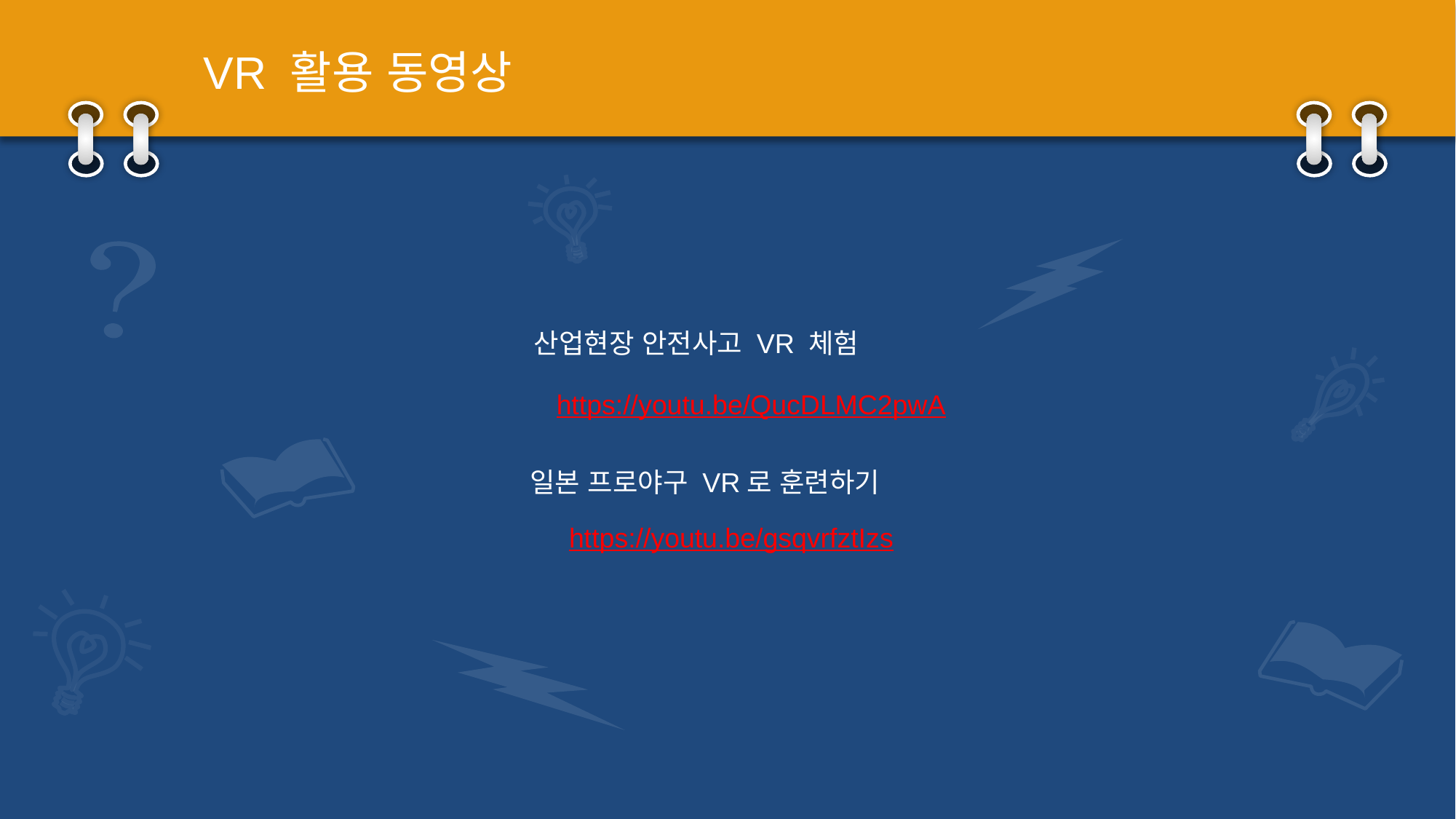

VR 활용 동영상
산업현장 안전사고 VR 체험
https://youtu.be/QucDLMC2pwA
일본 프로야구 VR로 훈련하기
https://youtu.be/gsqvrfztIzs